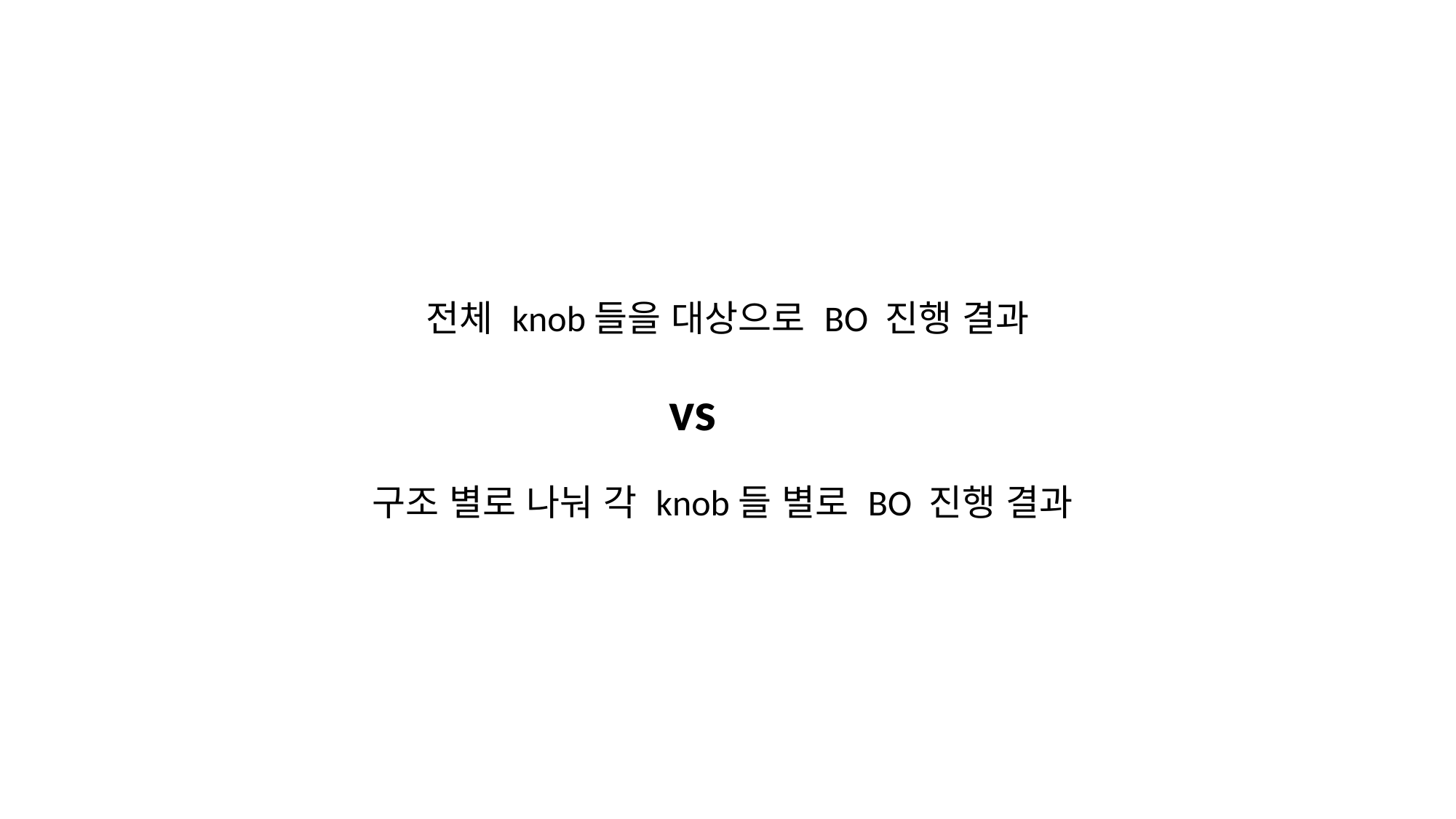

전체 knob들을 대상으로 BO 진행 결과
vs
구조 별로 나눠 각 knob들 별로 BO 진행 결과